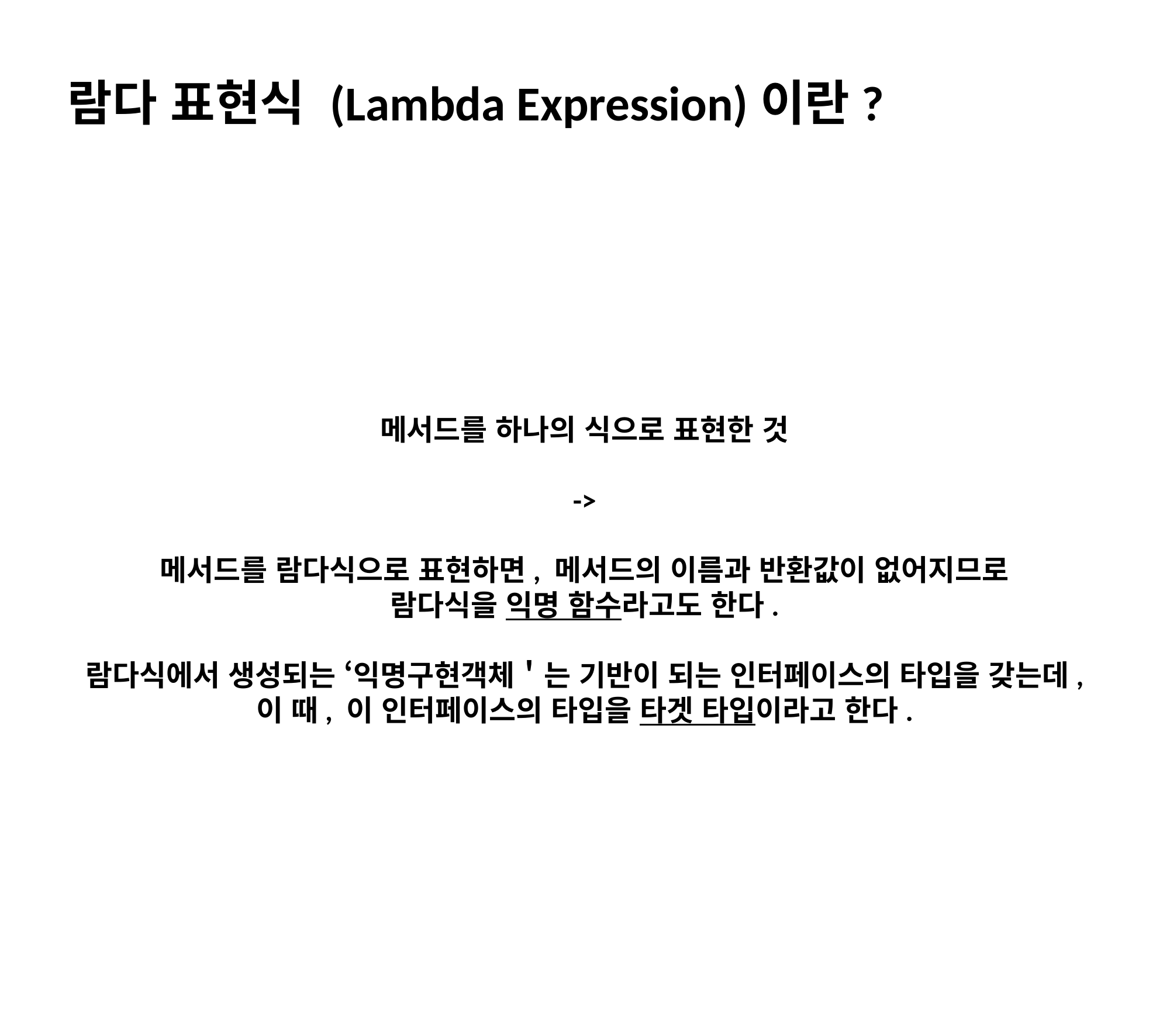

람다 표현식 (Lambda Expression)이란?
메서드를 하나의 식으로 표현한 것

->

메서드를 람다식으로 표현하면, 메서드의 이름과 반환값이 없어지므로
람다식을 익명 함수라고도 한다.

람다식에서 생성되는 ‘익명구현객체＇는 기반이 되는 인터페이스의 타입을 갖는데,
이 때, 이 인터페이스의 타입을 타겟 타입이라고 한다.